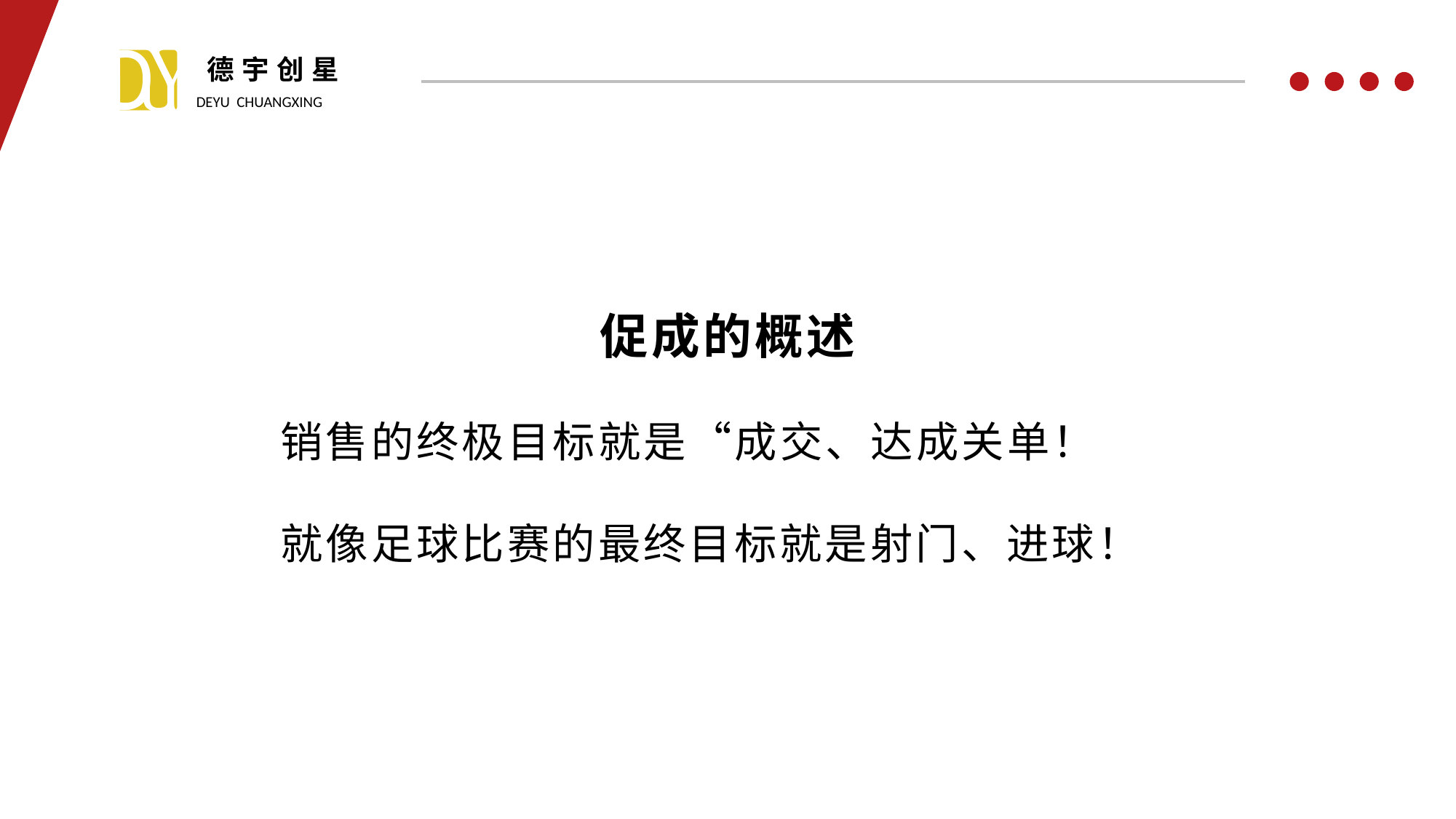

促成的概述
销售的终极目标就是“成交、达成关单！
就像足球比赛的最终目标就是射门、进球！